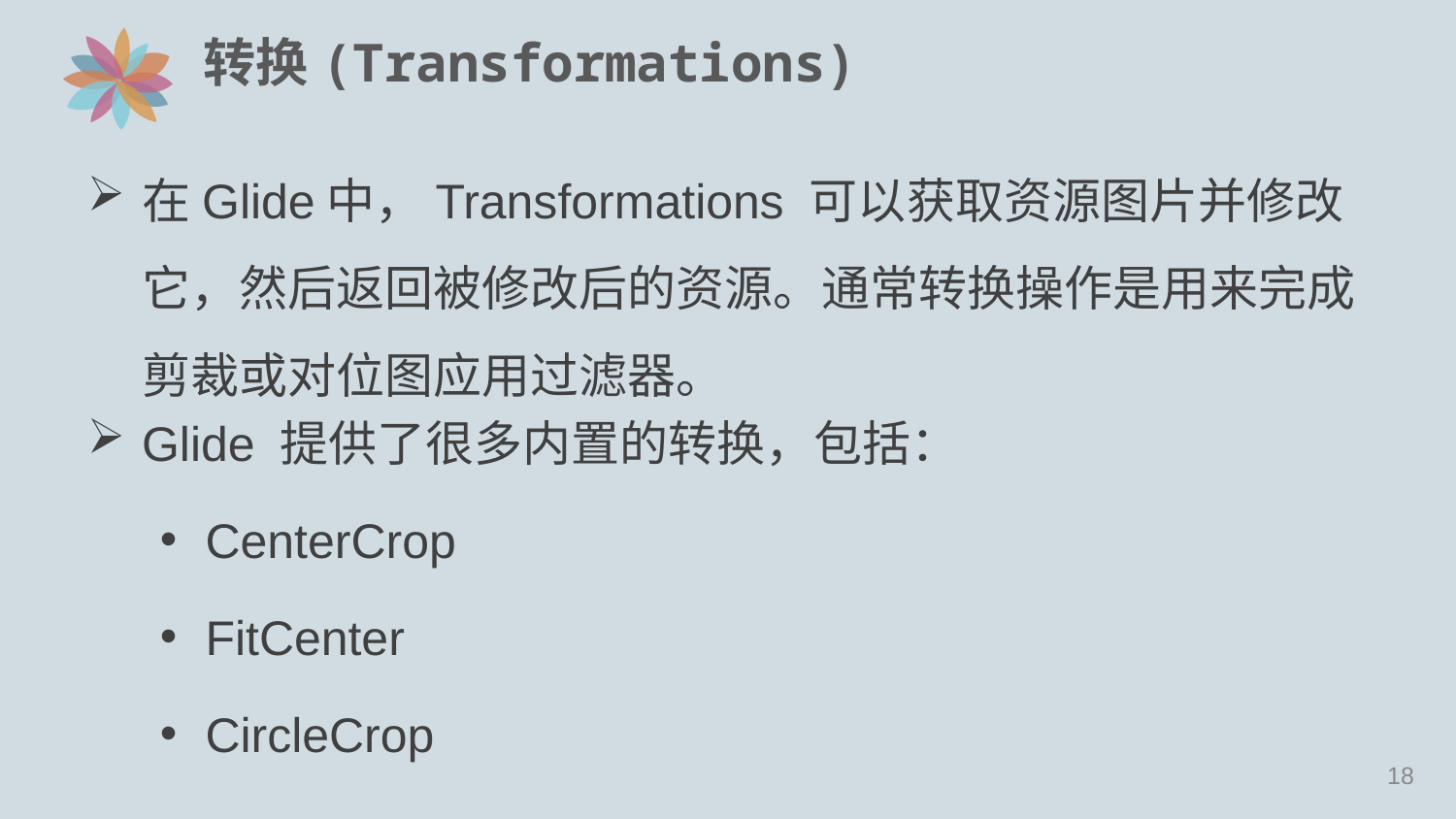

# 转换(Transformations)
在Glide中，Transformations 可以获取资源图片并修改它，然后返回被修改后的资源。通常转换操作是用来完成剪裁或对位图应用过滤器。
Glide 提供了很多内置的转换，包括：
CenterCrop
FitCenter
CircleCrop

18